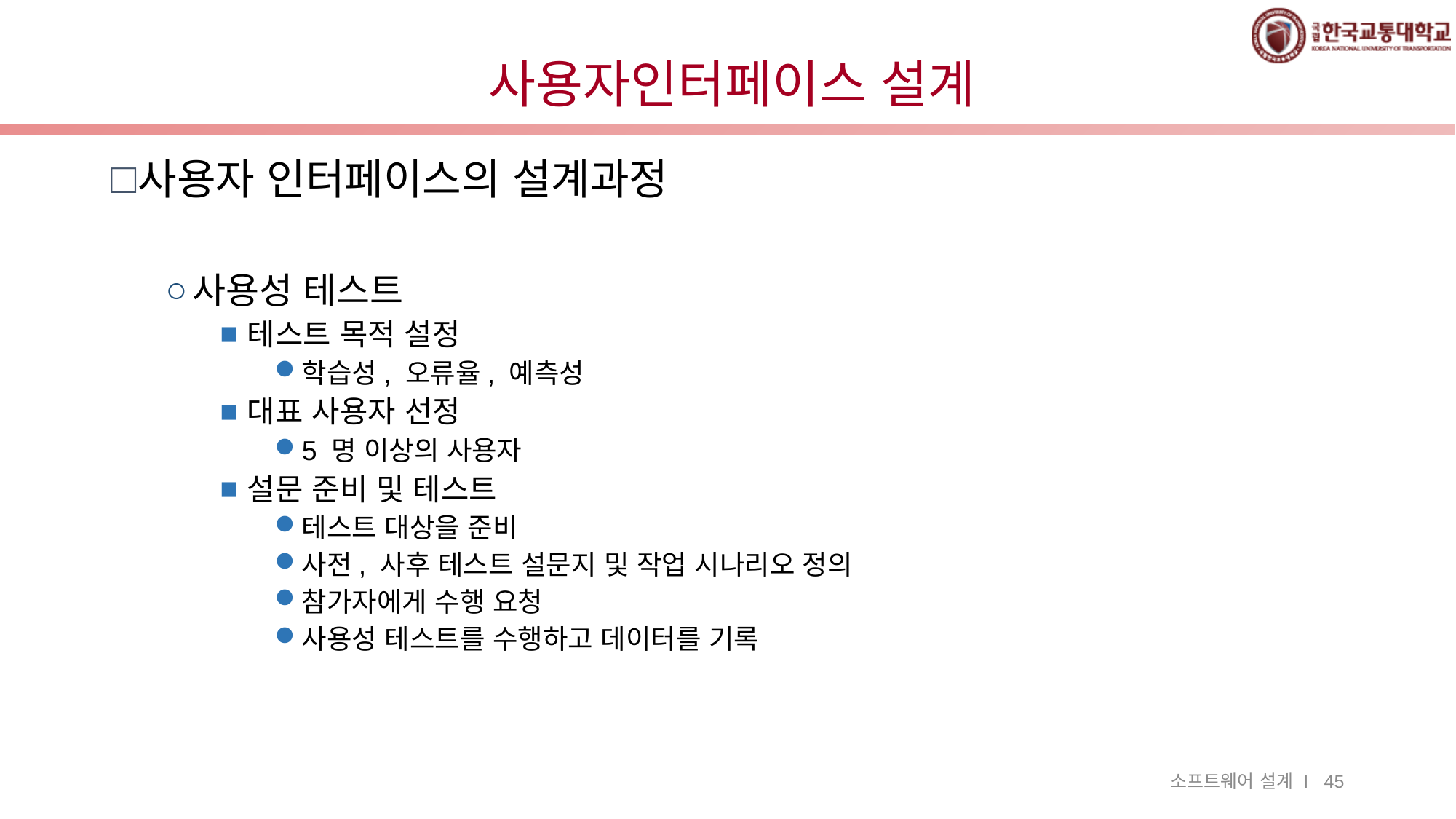

# 사용자인터페이스 설계
사용자 인터페이스의 설계과정

사용성 테스트
테스트 목적 설정
학습성, 오류율, 예측성
대표 사용자 선정
5 명 이상의 사용자
설문 준비 및 테스트
테스트 대상을 준비
사전, 사후 테스트 설문지 및 작업 시나리오 정의
참가자에게 수행 요청
사용성 테스트를 수행하고 데이터를 기록
소프트웨어 설계 I   45